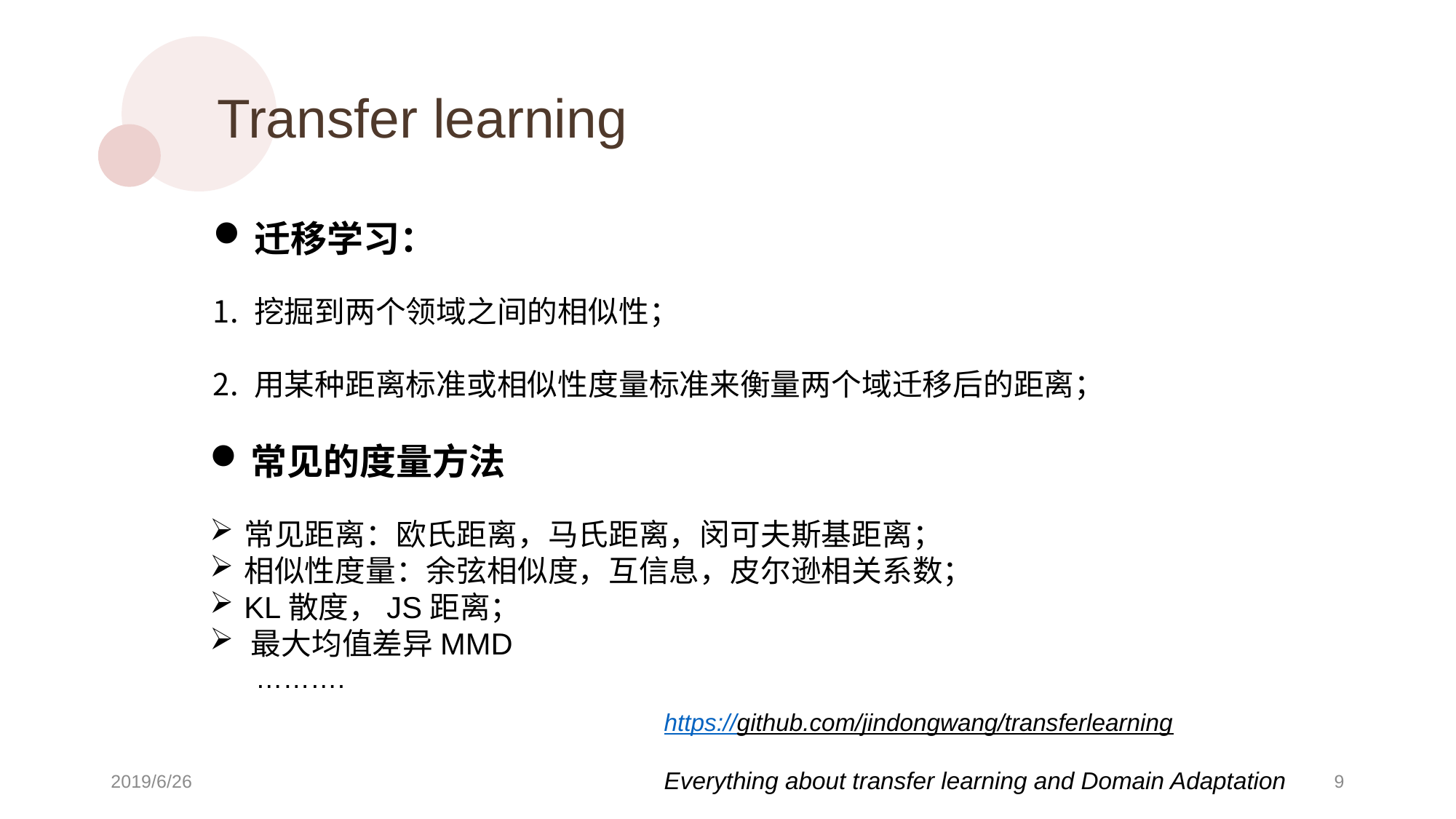

Transfer learning

迁移学习：

挖掘到两个领域之间的相似性；

用某种距离标准或相似性度量标准来衡量两个域迁移后的距离；
常见的度量方法

常见距离：欧氏距离，马氏距离，闵可夫斯基距离；
相似性度量：余弦相似度，互信息，皮尔逊相关系数；
KL散度，JS距离；
最大均值差异MMD
      ……….
https://github.com/jindongwang/transferlearning

Everything about transfer learning and Domain Adaptation
2019/6/26
9